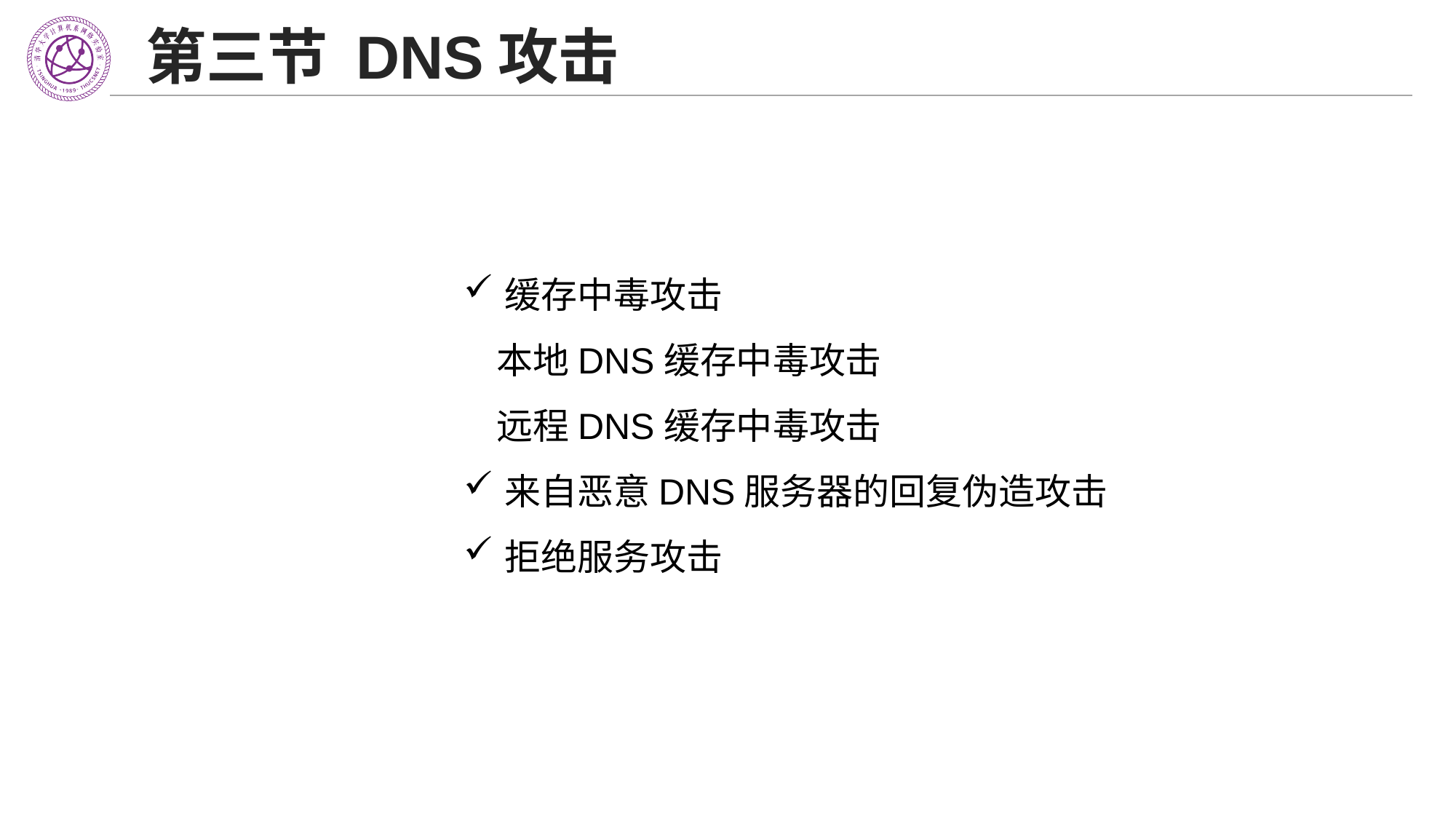

# 第三节 DNS攻击
缓存中毒攻击
   本地DNS缓存中毒攻击
   远程DNS缓存中毒攻击
来自恶意DNS服务器的回复伪造攻击
拒绝服务攻击